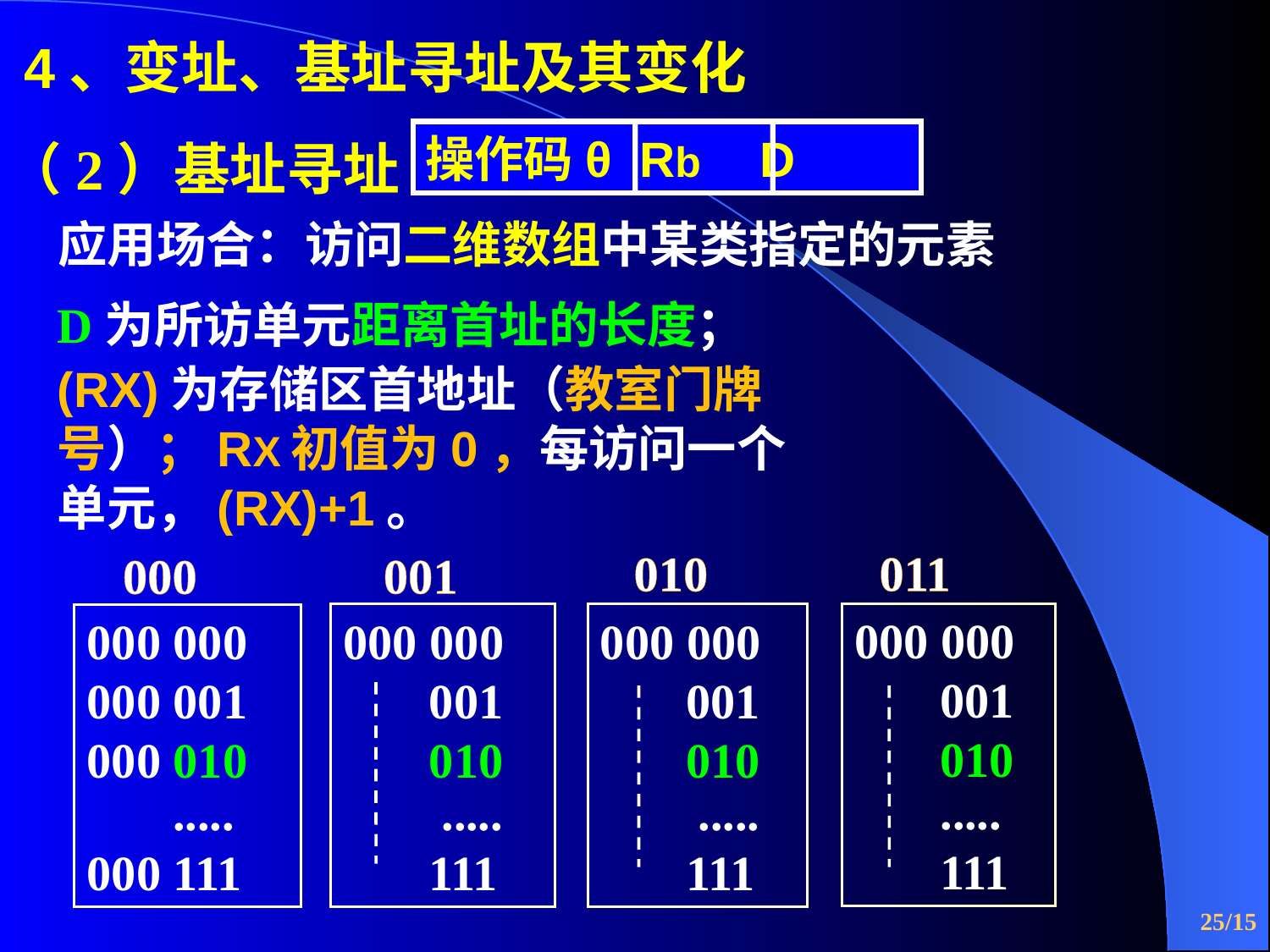

4、变址、基址寻址及其变化
操作码θ  Rb     D

（2）基址寻址
应用场合：访问二维数组中某类指定的元素
D为所访单元距离首址的长度；
(RX)为存储区首地址（教室门牌号）；RX初值为0，每访问一个单元，(RX)+1。
011
000 000
       001
       010
       .....
       111

010
000 000
       001
       010
        .....
       111

001
000 000
       001
       010
        .....
       111

000
000 000
000 001
000 010
       .....
000 111
25/15